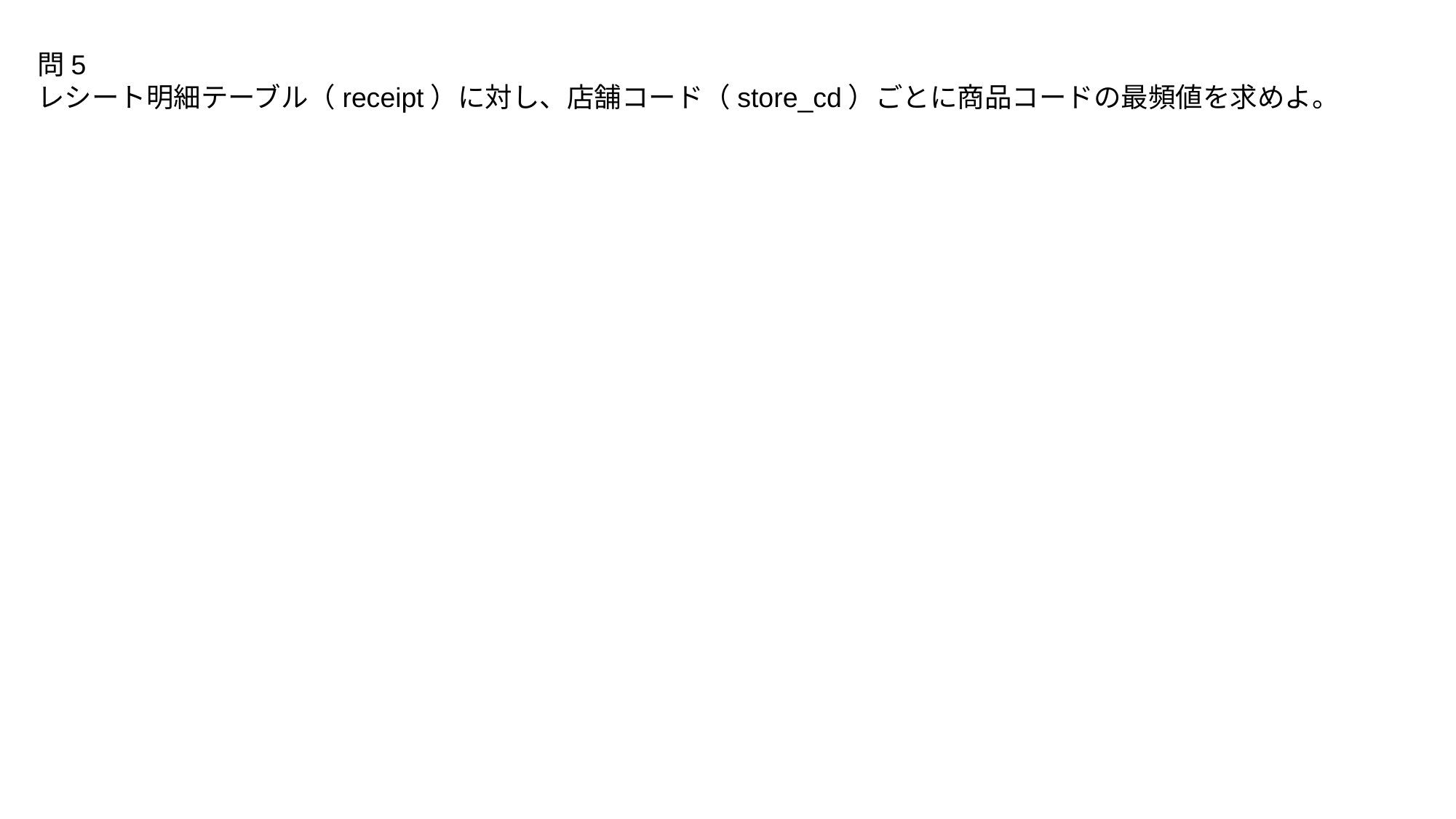

問5
レシート明細テーブル（receipt）に対し、店舗コード（store_cd）ごとに商品コードの最頻値を求めよ。